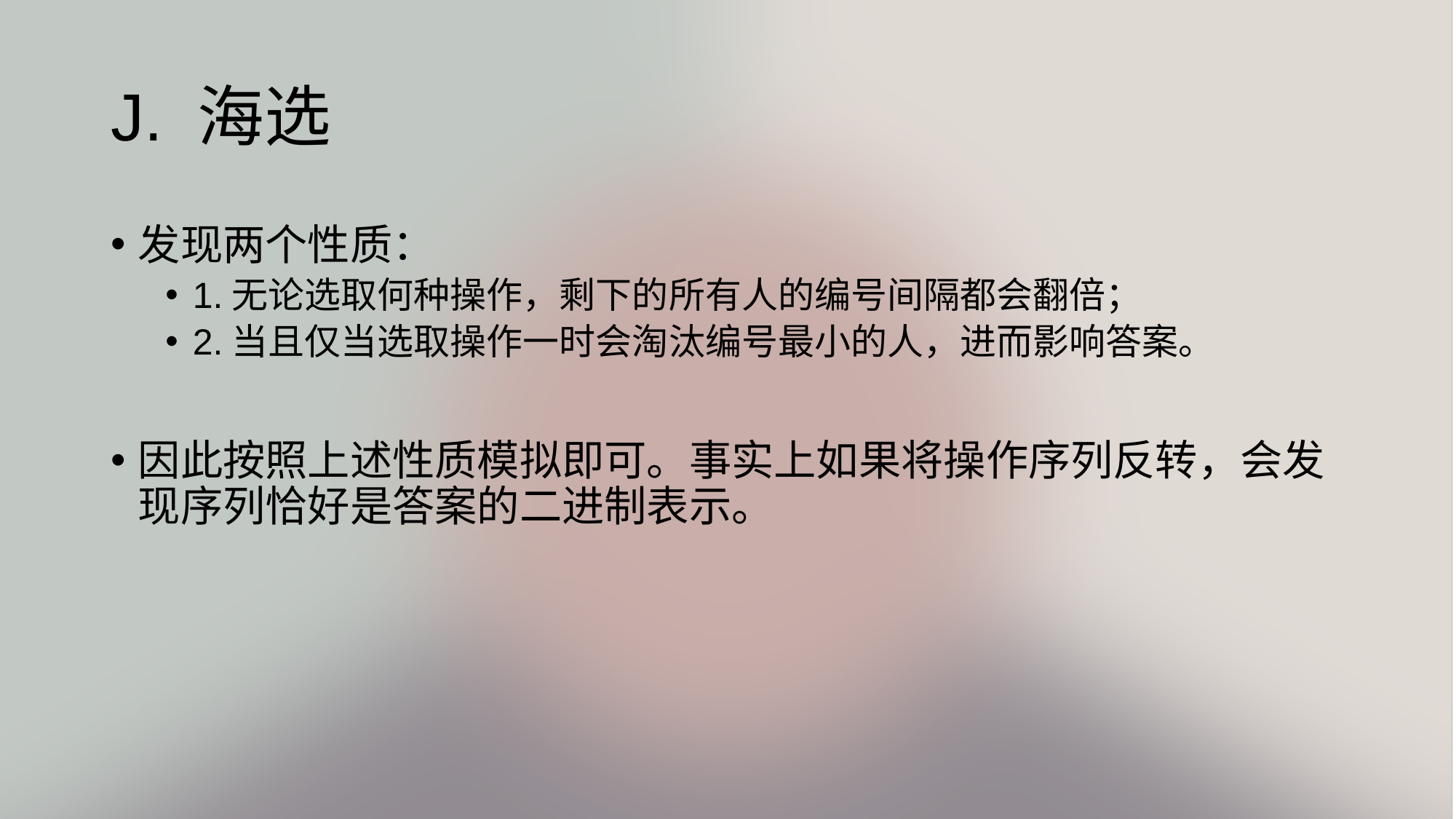

# J. 海选
发现两个性质：
1.无论选取何种操作，剩下的所有人的编号间隔都会翻倍；
2.当且仅当选取操作一时会淘汰编号最小的人，进而影响答案。

因此按照上述性质模拟即可。事实上如果将操作序列反转，会发现序列恰好是答案的二进制表示。